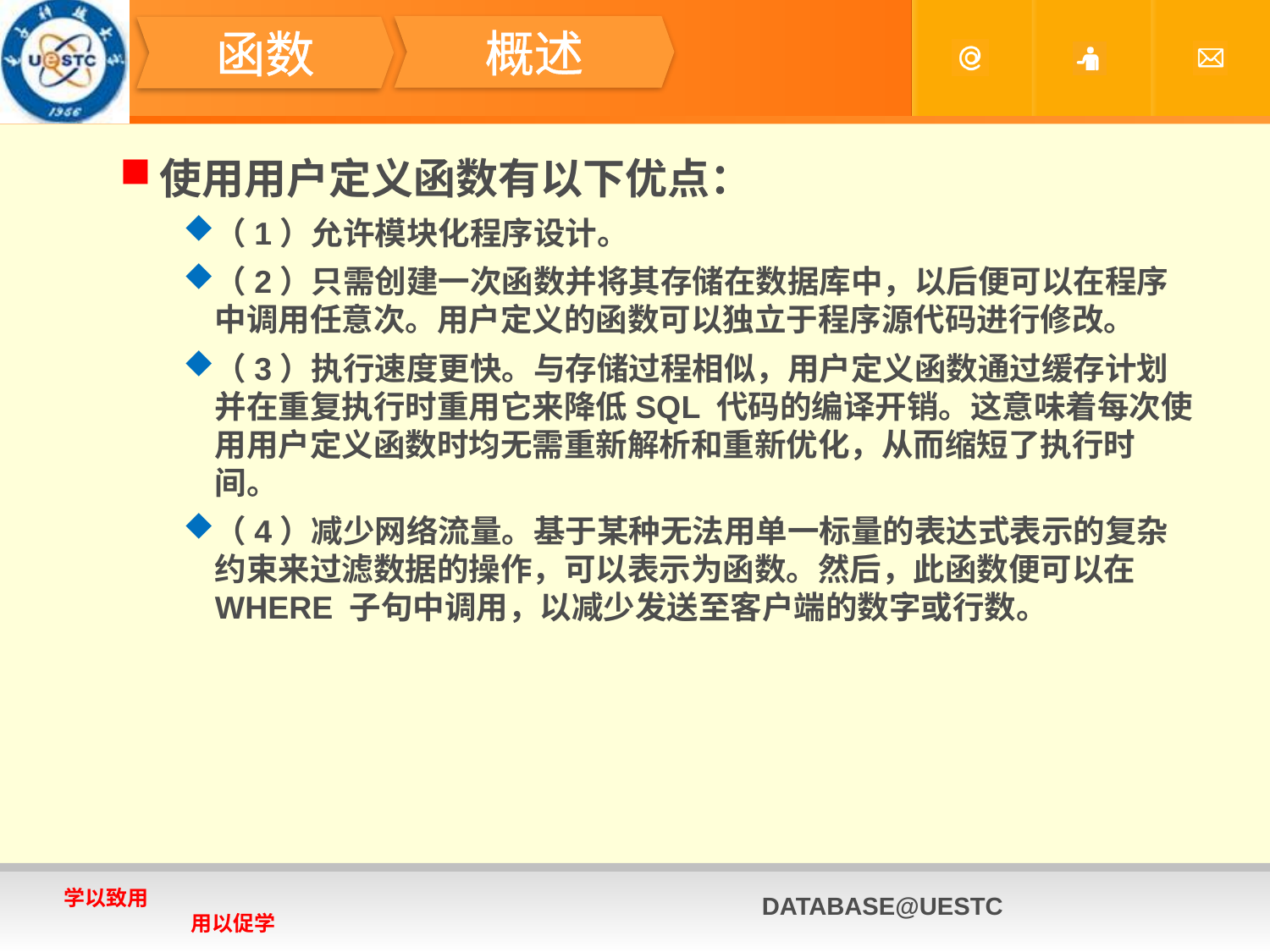

#
概述
函数
使用用户定义函数有以下优点：
（1）允许模块化程序设计。
（2）只需创建一次函数并将其存储在数据库中，以后便可以在程序中调用任意次。用户定义的函数可以独立于程序源代码进行修改。
（3）执行速度更快。与存储过程相似，用户定义函数通过缓存计划并在重复执行时重用它来降低SQL 代码的编译开销。这意味着每次使用用户定义函数时均无需重新解析和重新优化，从而缩短了执行时间。
（4）减少网络流量。基于某种无法用单一标量的表达式表示的复杂约束来过滤数据的操作，可以表示为函数。然后，此函数便可以在 WHERE 子句中调用，以减少发送至客户端的数字或行数。